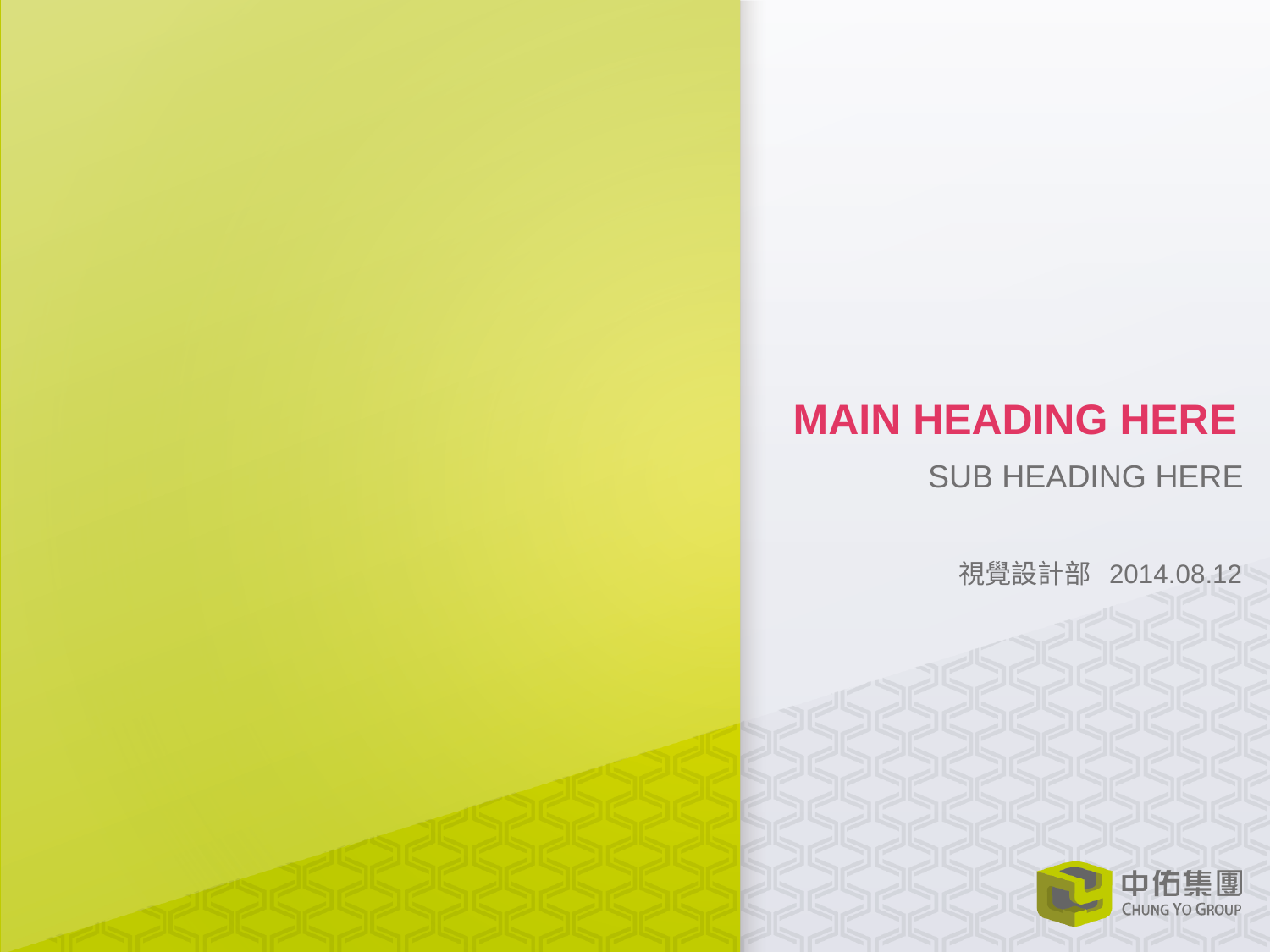

MAIN HEADING HERE
SUB HEADING HERE
視覺設計部  2014.08.12